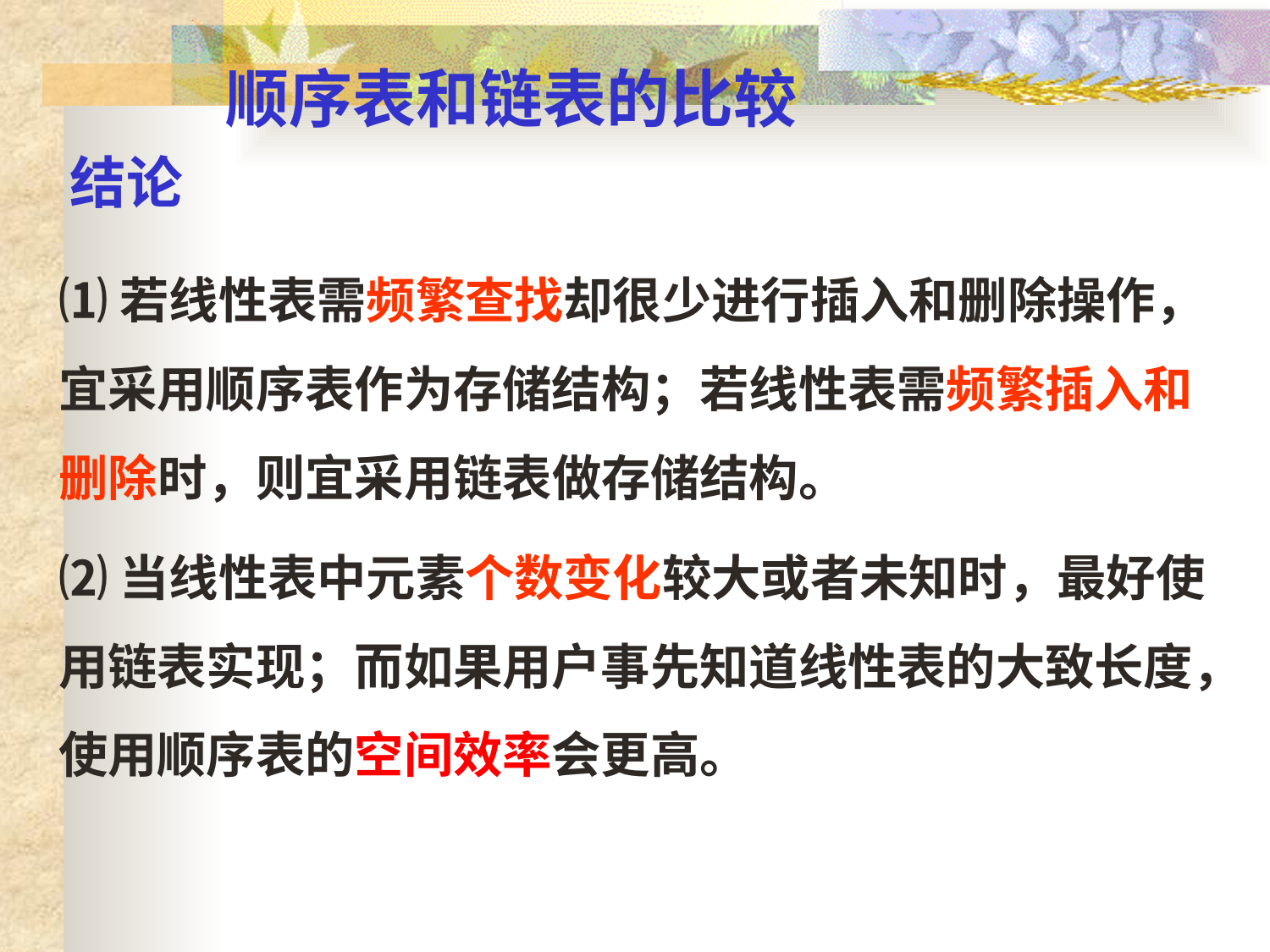

顺序表和链表的比较
结论

⑴若线性表需频繁查找却很少进行插入和删除操作，宜采用顺序表作为存储结构；若线性表需频繁插入和删除时，则宜采用链表做存储结构。
⑵当线性表中元素个数变化较大或者未知时，最好使用链表实现；而如果用户事先知道线性表的大致长度，使用顺序表的空间效率会更高。